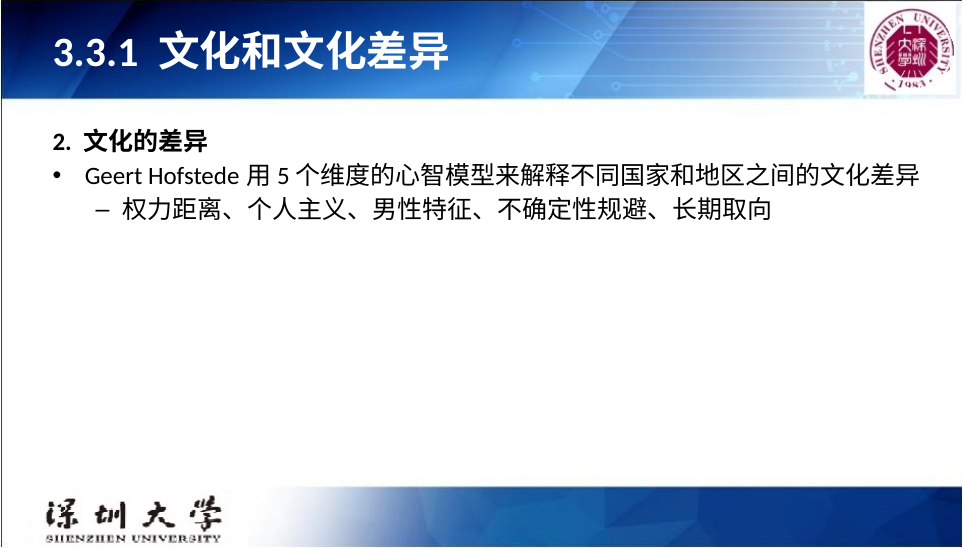

# 3.3.1 文化和文化差异
2. 文化的差异
Geert Hofstede用5个维度的心智模型来解释不同国家和地区之间的文化差异
权力距离、个人主义、男性特征、不确定性规避、长期取向
113